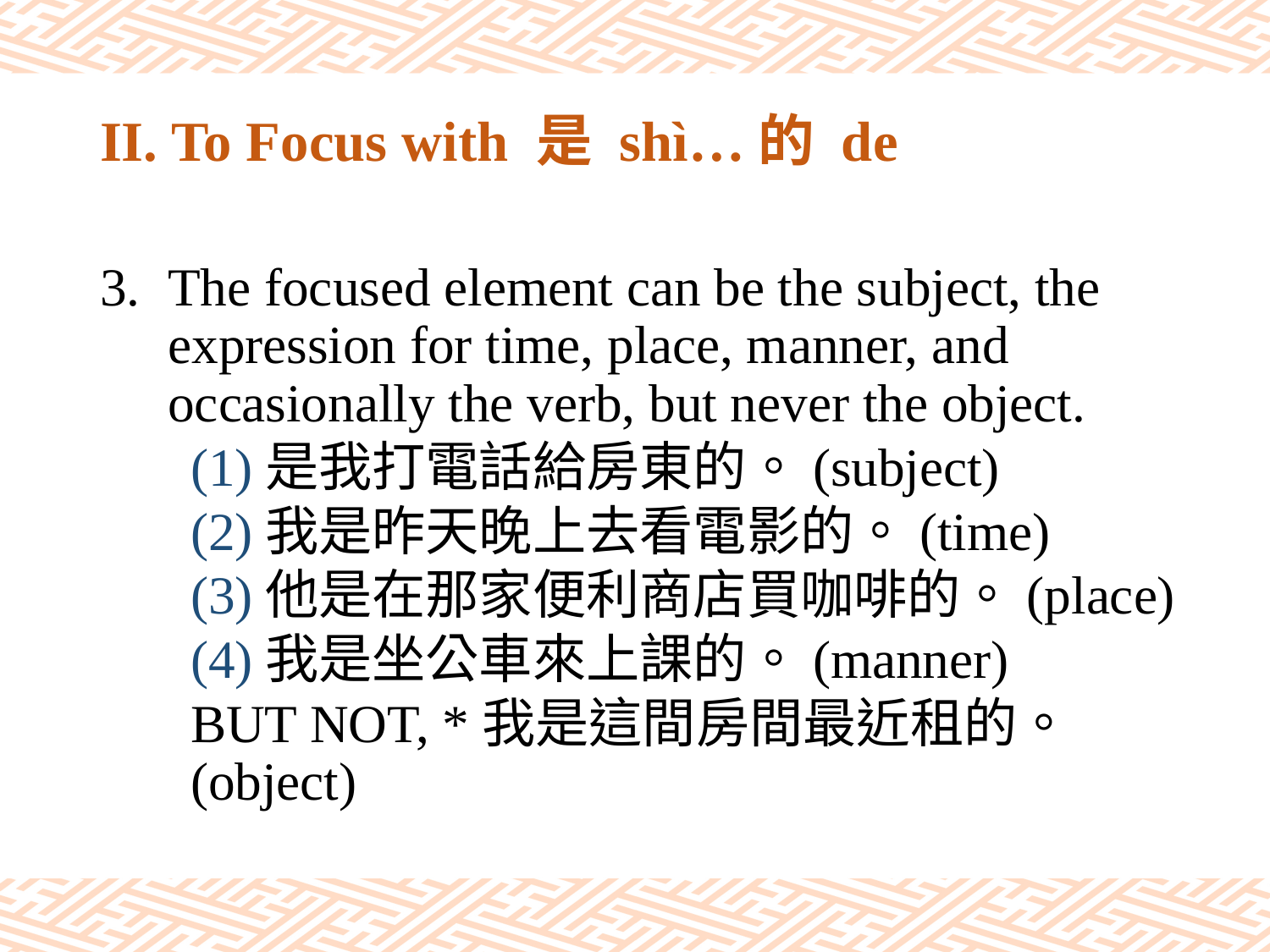

# II. To Focus with 是 shì…的 de
The focused element can be the subject, the expression for time, place, manner, and occasionally the verb, but never the object.
(1)是我打電話給房東的。(subject)
(2)我是昨天晚上去看電影的。(time)
(3)他是在那家便利商店買咖啡的。(place)
(4)我是坐公車來上課的。(manner)
BUT NOT, *我是這間房間最近租的。 (object)